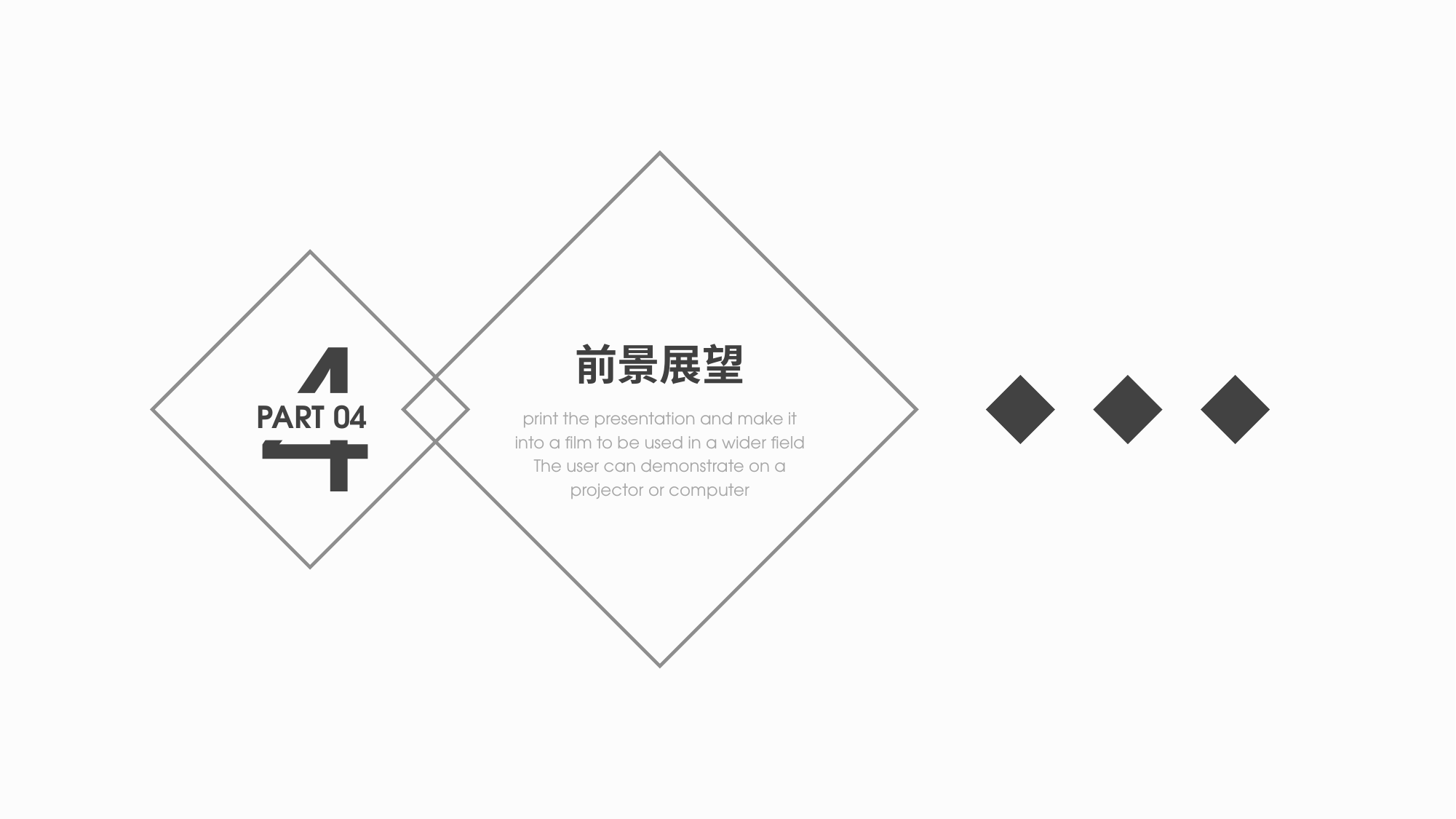

4
前景展望

PART 04
print the presentation and make it into a film to be used in a wider field The user can demonstrate on a projector or computer